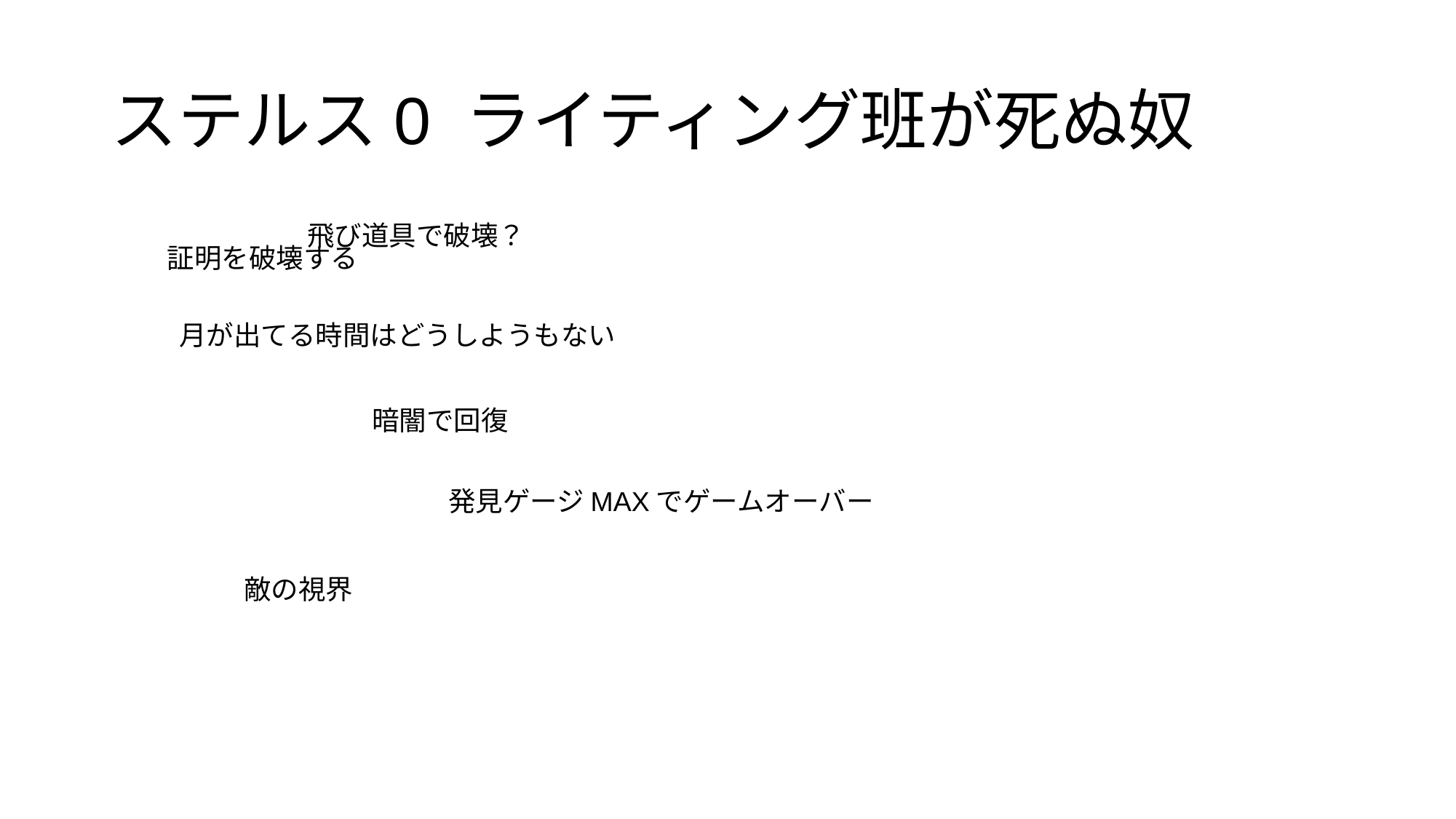

# ステルス0 ライティング班が死ぬ奴
飛び道具で破壊？
証明を破壊する
月が出てる時間はどうしようもない
暗闇で回復
発見ゲージMAXでゲームオーバー
敵の視界